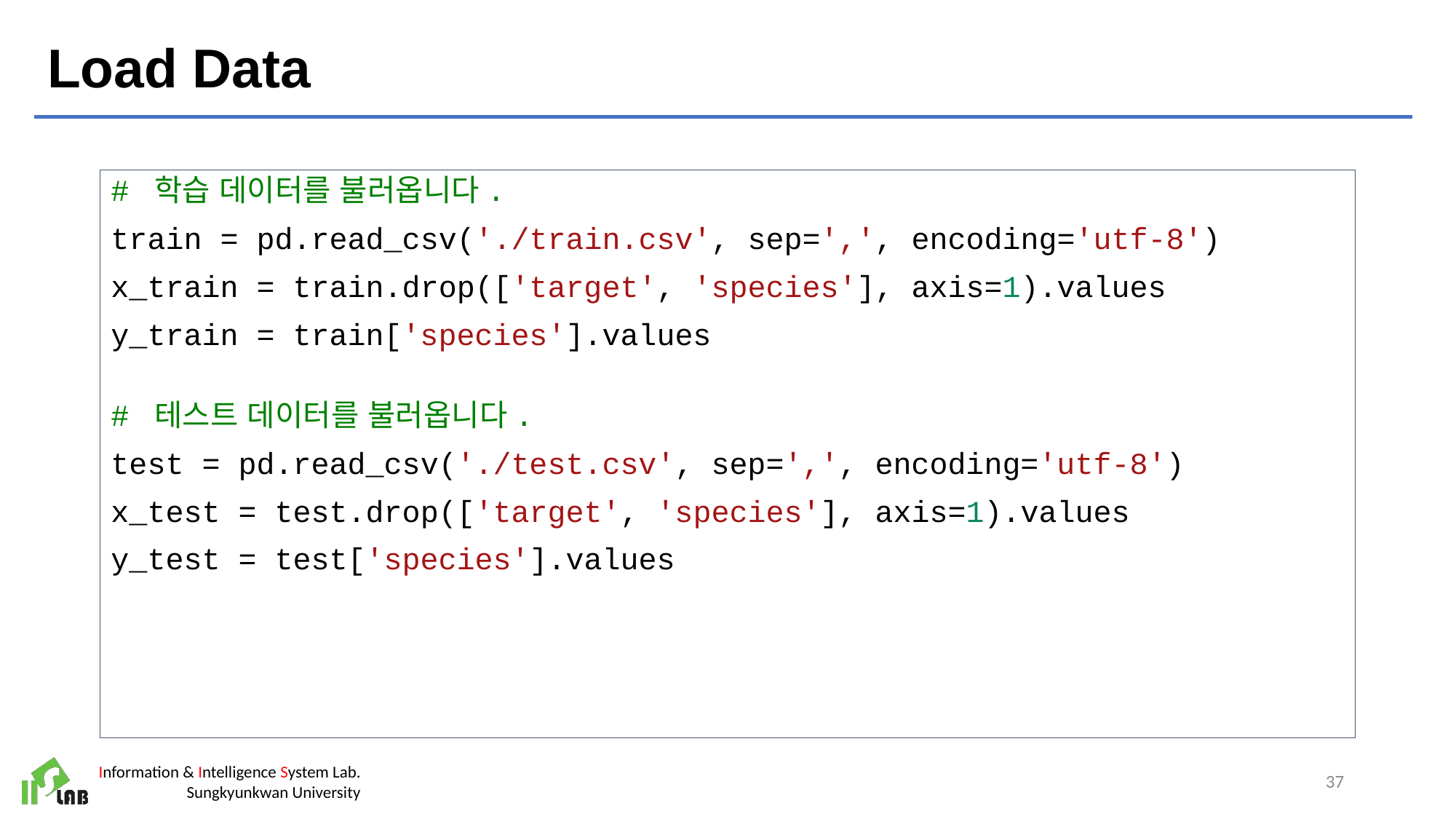

# Load Data
# 학습 데이터를 불러옵니다.
train = pd.read_csv('./train.csv', sep=',', encoding='utf-8')
x_train = train.drop(['target', 'species'], axis=1).values
y_train = train['species'].values
# 테스트 데이터를 불러옵니다.
test = pd.read_csv('./test.csv', sep=',', encoding='utf-8')
x_test = test.drop(['target', 'species'], axis=1).values
y_test = test['species'].values
37